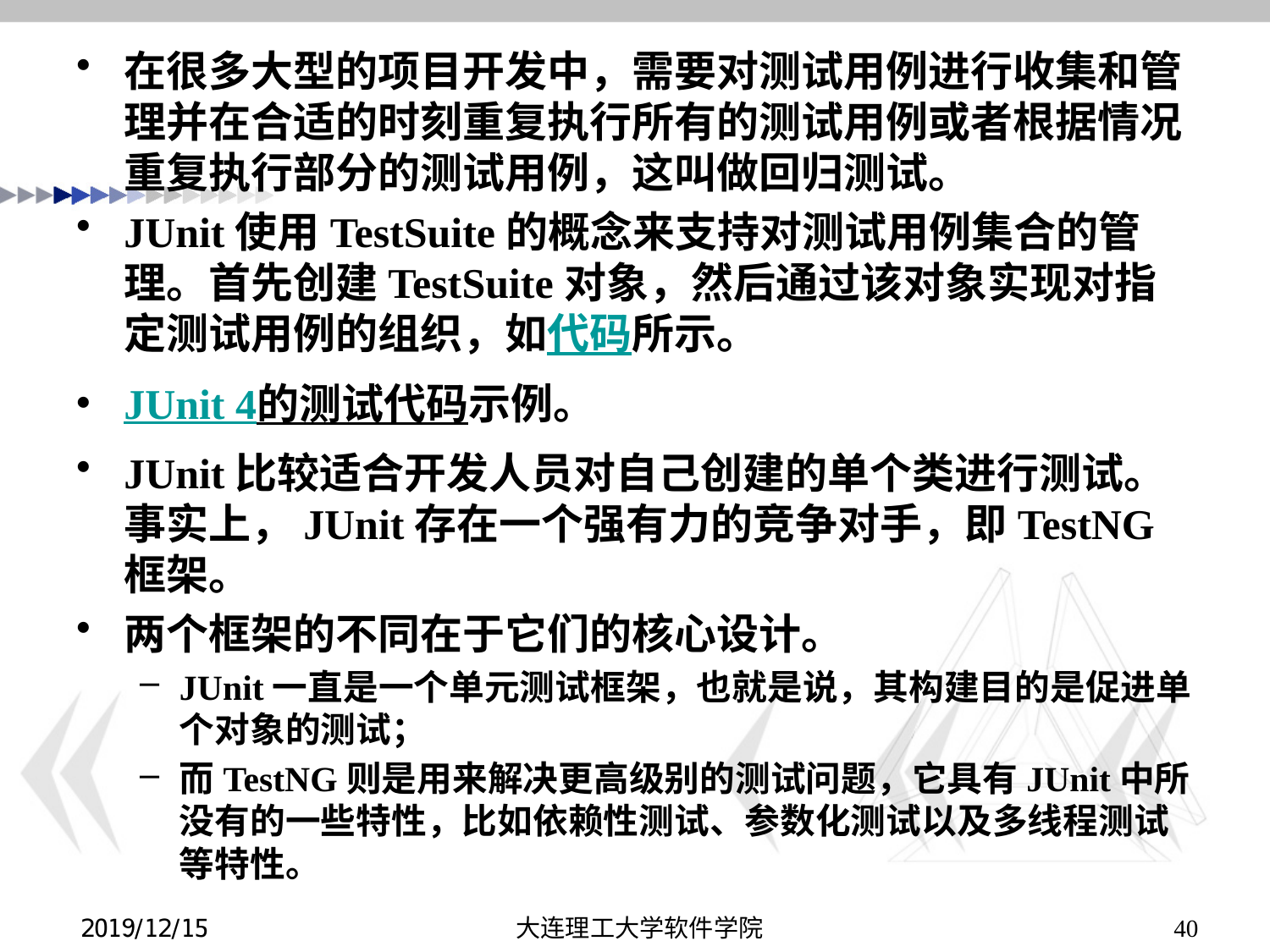

# 在很多大型的项目开发中，需要对测试用例进行收集和管理并在合适的时刻重复执行所有的测试用例或者根据情况重复执行部分的测试用例，这叫做回归测试。
JUnit使用TestSuite的概念来支持对测试用例集合的管理。首先创建TestSuite对象，然后通过该对象实现对指定测试用例的组织，如代码所示。
JUnit 4的测试代码示例。
JUnit比较适合开发人员对自己创建的单个类进行测试。事实上，JUnit存在一个强有力的竞争对手，即TestNG框架。
两个框架的不同在于它们的核心设计。
JUnit一直是一个单元测试框架，也就是说，其构建目的是促进单个对象的测试；
而TestNG则是用来解决更高级别的测试问题，它具有JUnit中所没有的一些特性，比如依赖性测试、参数化测试以及多线程测试等特性。
2019/12/15
大连理工大学软件学院
40